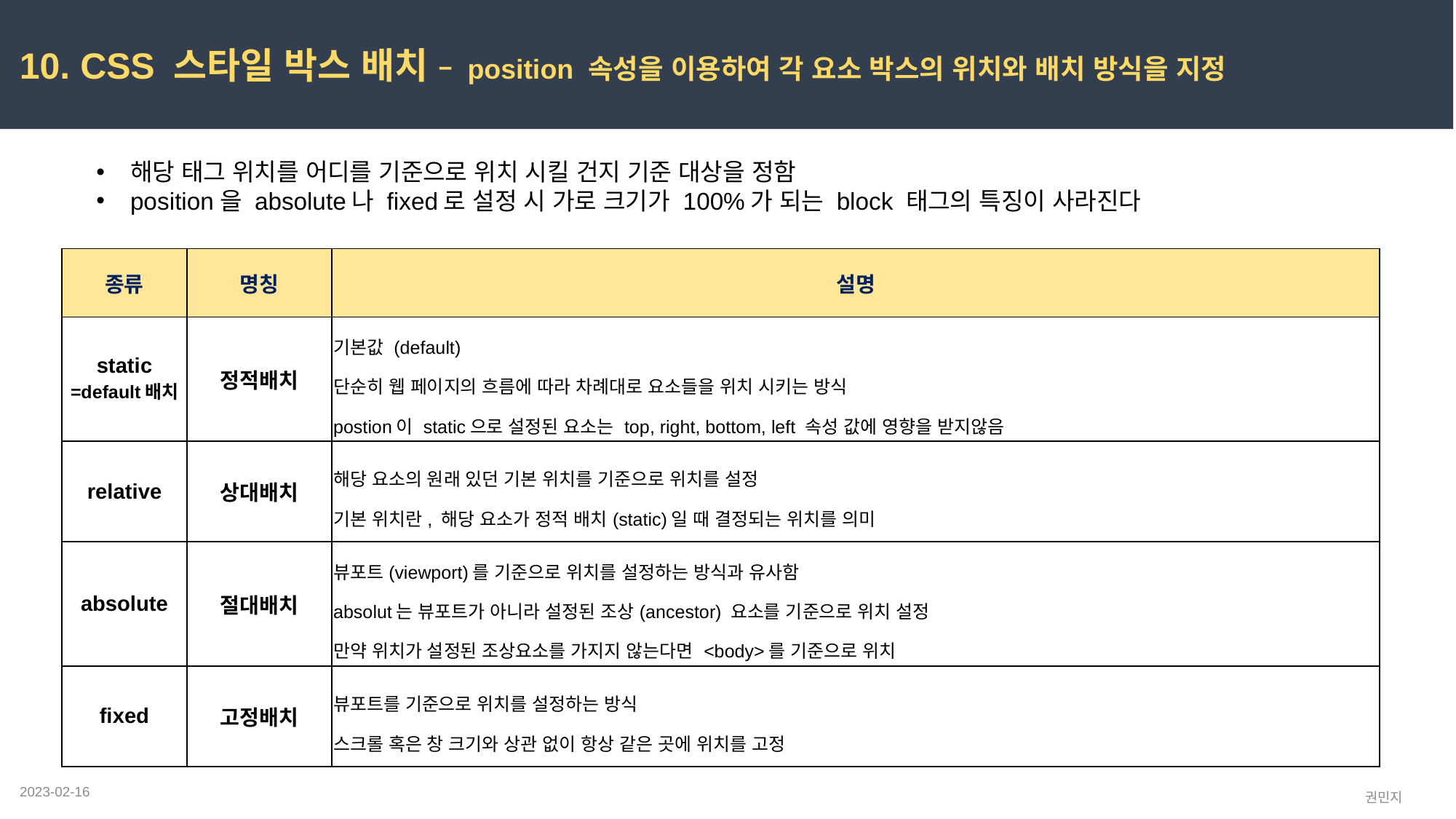

10. CSS 스타일 박스 배치 – position 속성을 이용하여 각 요소 박스의 위치와 배치 방식을 지정
해당 태그 위치를 어디를 기준으로 위치 시킬 건지 기준 대상을 정함
position을 absolute나 fixed로 설정 시 가로 크기가 100%가 되는 block 태그의 특징이 사라진다

| 종류 | 명칭 | 설명 |
| --- | --- | --- |
| static =default배치 | 정적배치 | 기본값 (default) 단순히 웹 페이지의 흐름에 따라 차례대로 요소들을 위치 시키는 방식 postion이 static으로 설정된 요소는 top, right, bottom, left 속성 값에 영향을 받지않음 |
| relative | 상대배치 | 해당 요소의 원래 있던 기본 위치를 기준으로 위치를 설정 기본 위치란, 해당 요소가 정적 배치(static)일 때 결정되는 위치를 의미 |
| absolute | 절대배치 | 뷰포트(viewport)를 기준으로 위치를 설정하는 방식과 유사함 absolut는 뷰포트가 아니라 설정된 조상(ancestor) 요소를 기준으로 위치 설정 만약 위치가 설정된 조상요소를 가지지 않는다면 <body>를 기준으로 위치 |
| fixed | 고정배치 | 뷰포트를 기준으로 위치를 설정하는 방식 스크롤 혹은 창 크기와 상관 없이 항상 같은 곳에 위치를 고정 |
2023-02-16
권민지